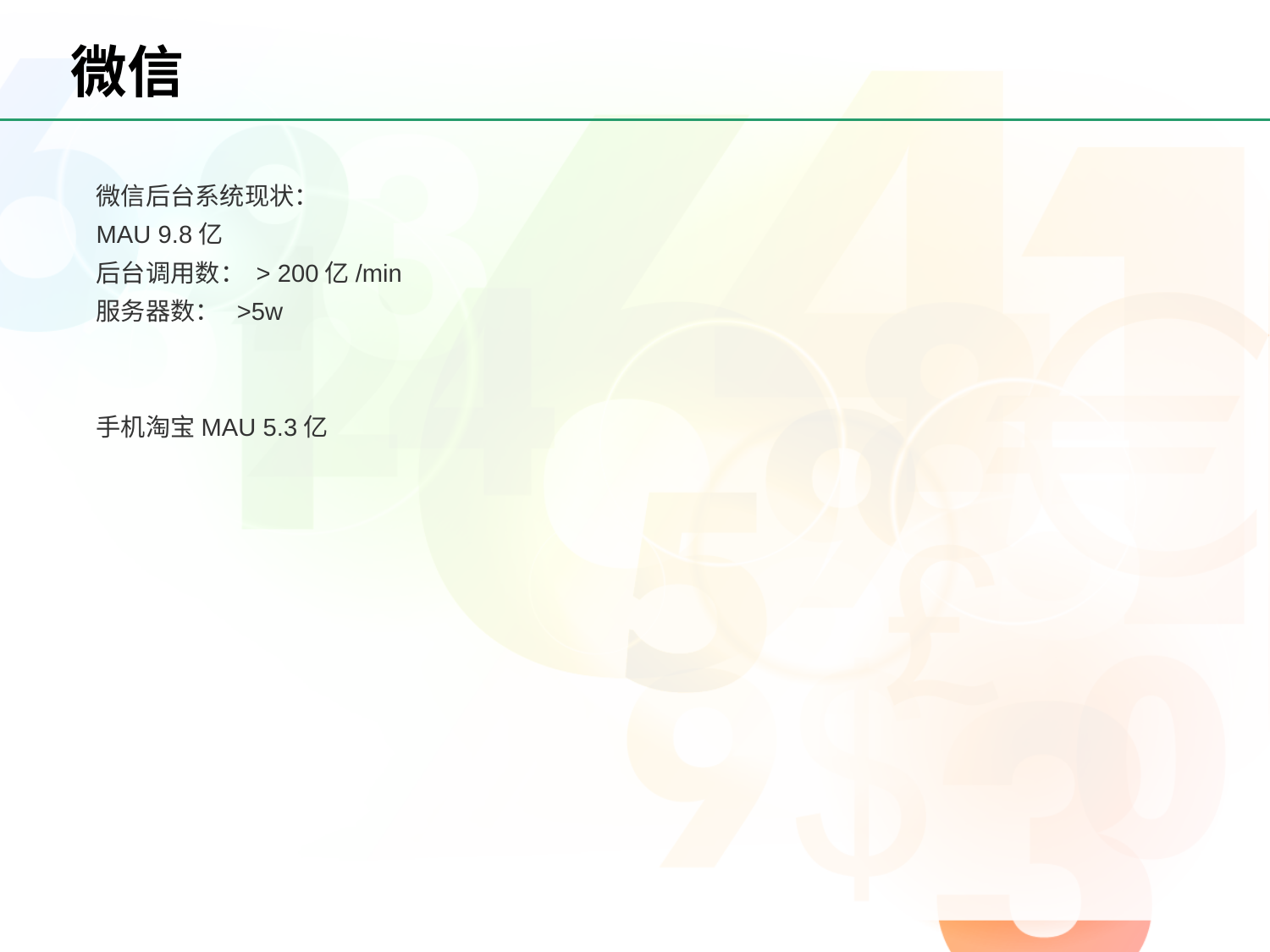

# 微信
微信后台系统现状：
MAU 9.8亿
后台调用数： > 200亿/min
服务器数：  >5w

手机淘宝MAU 5.3亿